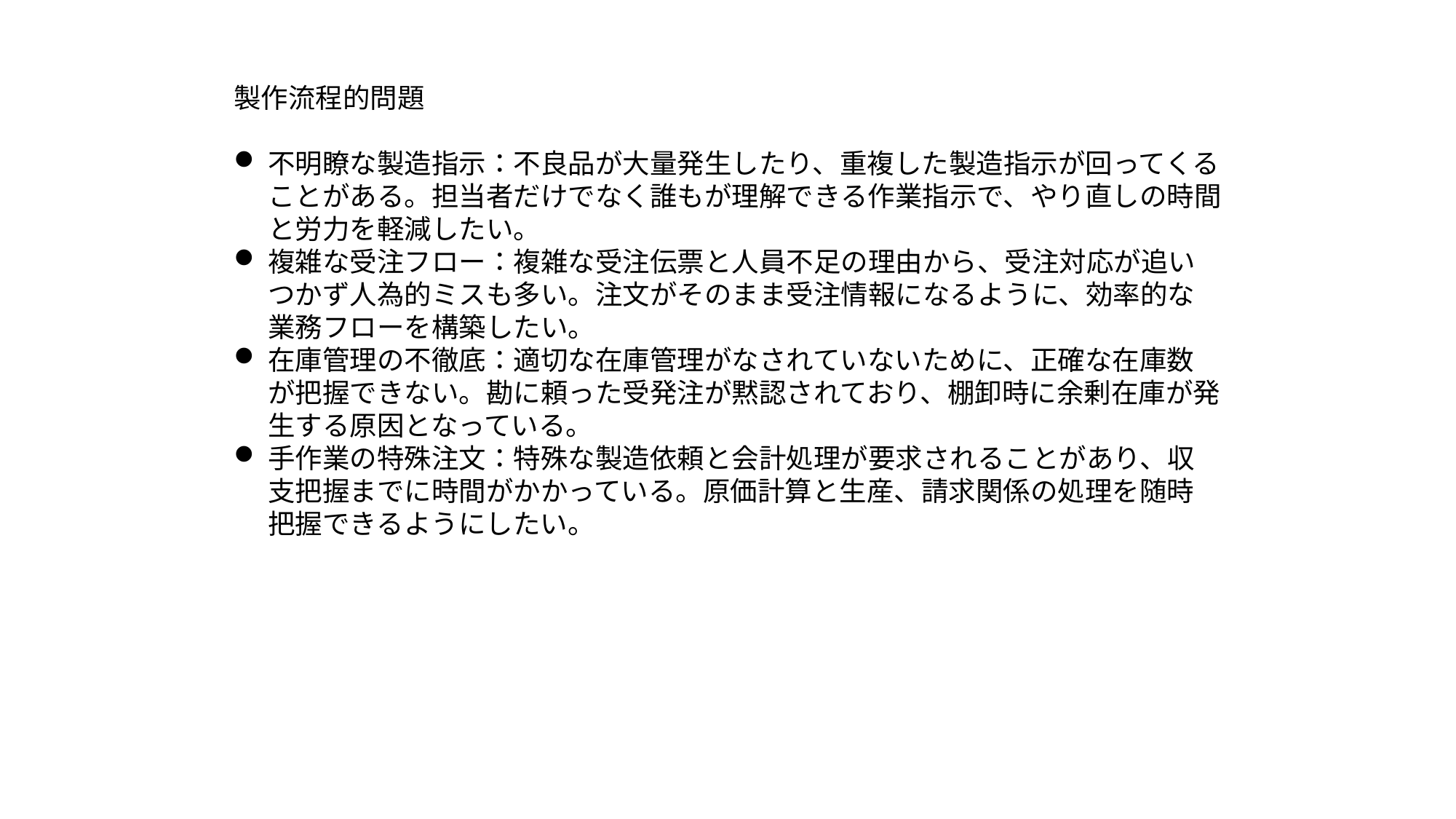

製作流程的問題

不明瞭な製造指示：不良品が大量発生したり、重複した製造指示が回ってくることがある。担当者だけでなく誰もが理解できる作業指示で、やり直しの時間と労力を軽減したい。
複雑な受注フロー：複雑な受注伝票と人員不足の理由から、受注対応が追いつかず人為的ミスも多い。注文がそのまま受注情報になるように、効率的な業務フローを構築したい。
在庫管理の不徹底：適切な在庫管理がなされていないために、正確な在庫数が把握できない。勘に頼った受発注が黙認されており、棚卸時に余剰在庫が発生する原因となっている。
手作業の特殊注文：特殊な製造依頼と会計処理が要求されることがあり、収支把握までに時間がかかっている。原価計算と生産、請求関係の処理を随時把握できるようにしたい。